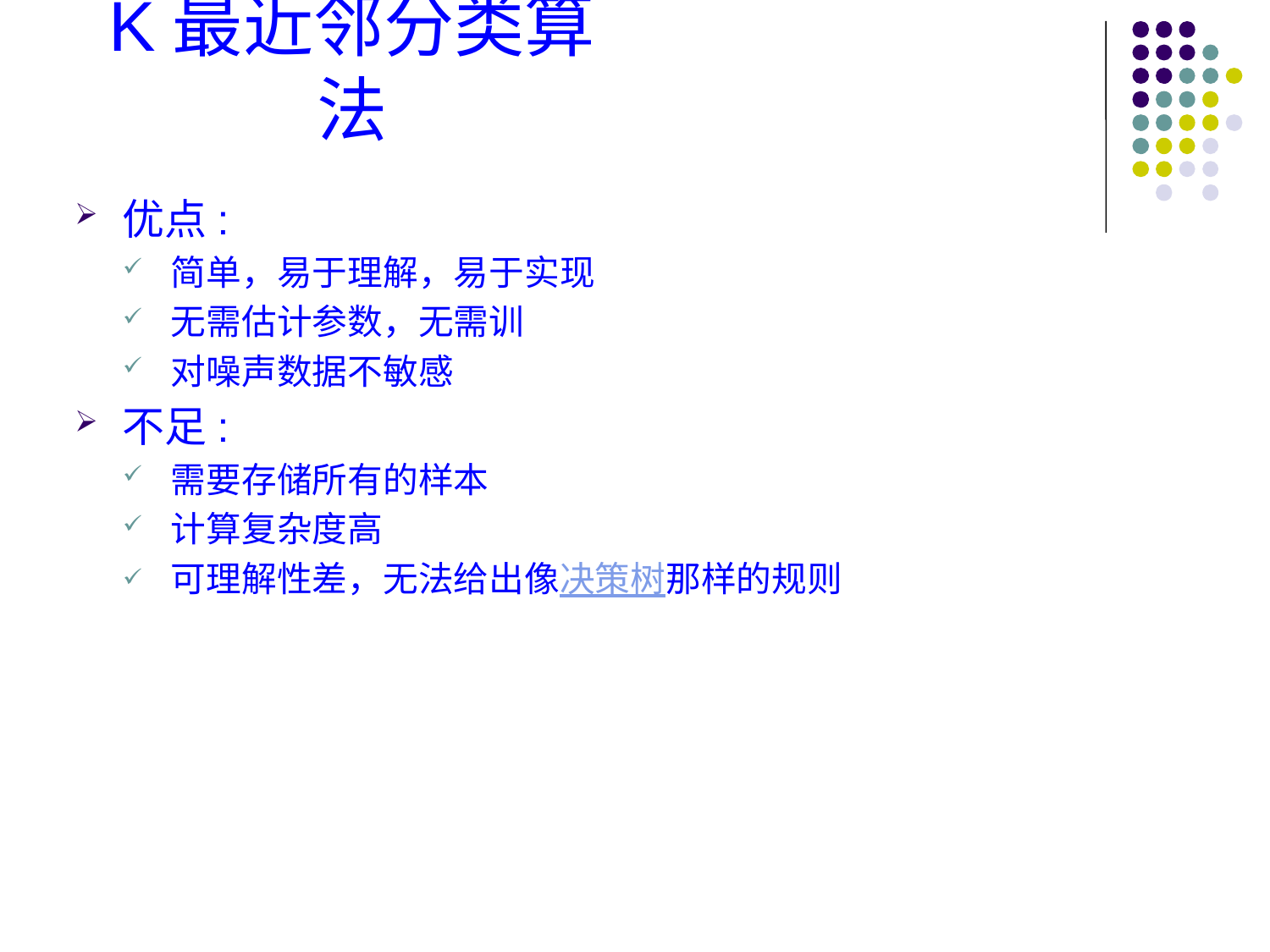

# K最近邻分类算法
优点:
简单，易于理解，易于实现
无需估计参数，无需训
对噪声数据不敏感
不足:
需要存储所有的样本
计算复杂度高
可理解性差，无法给出像决策树那样的规则